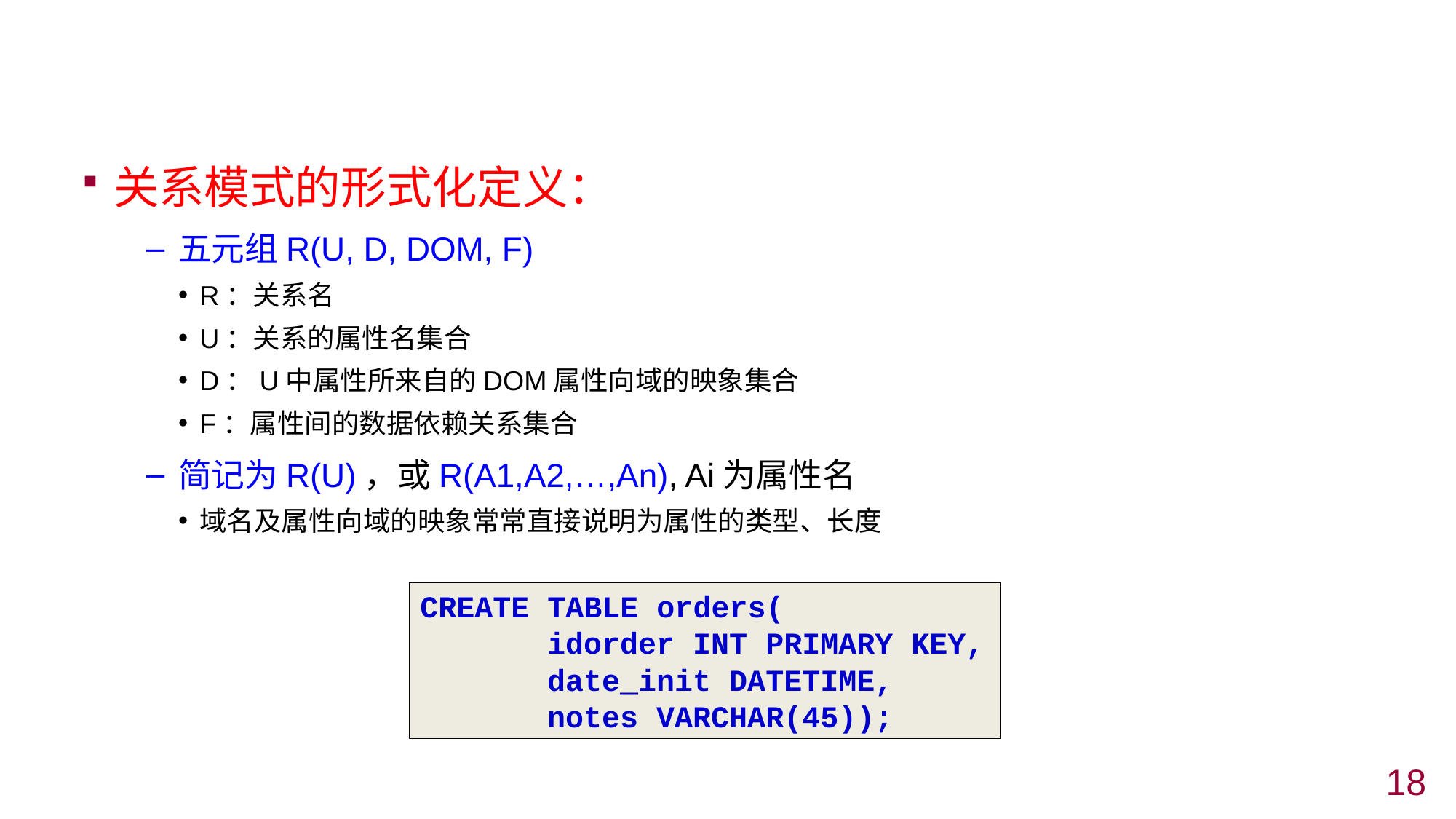

#
关系模式的形式化定义：
五元组R(U, D, DOM, F)
R：关系名
U：关系的属性名集合
D：U中属性所来自的DOM属性向域的映象集合
F：属性间的数据依赖关系集合
简记为R(U)，或R(A1,A2,…,An), Ai为属性名
域名及属性向域的映象常常直接说明为属性的类型、长度
CREATE TABLE orders(
       idorder INT PRIMARY KEY,
       date_init DATETIME,
       notes VARCHAR(45));
18